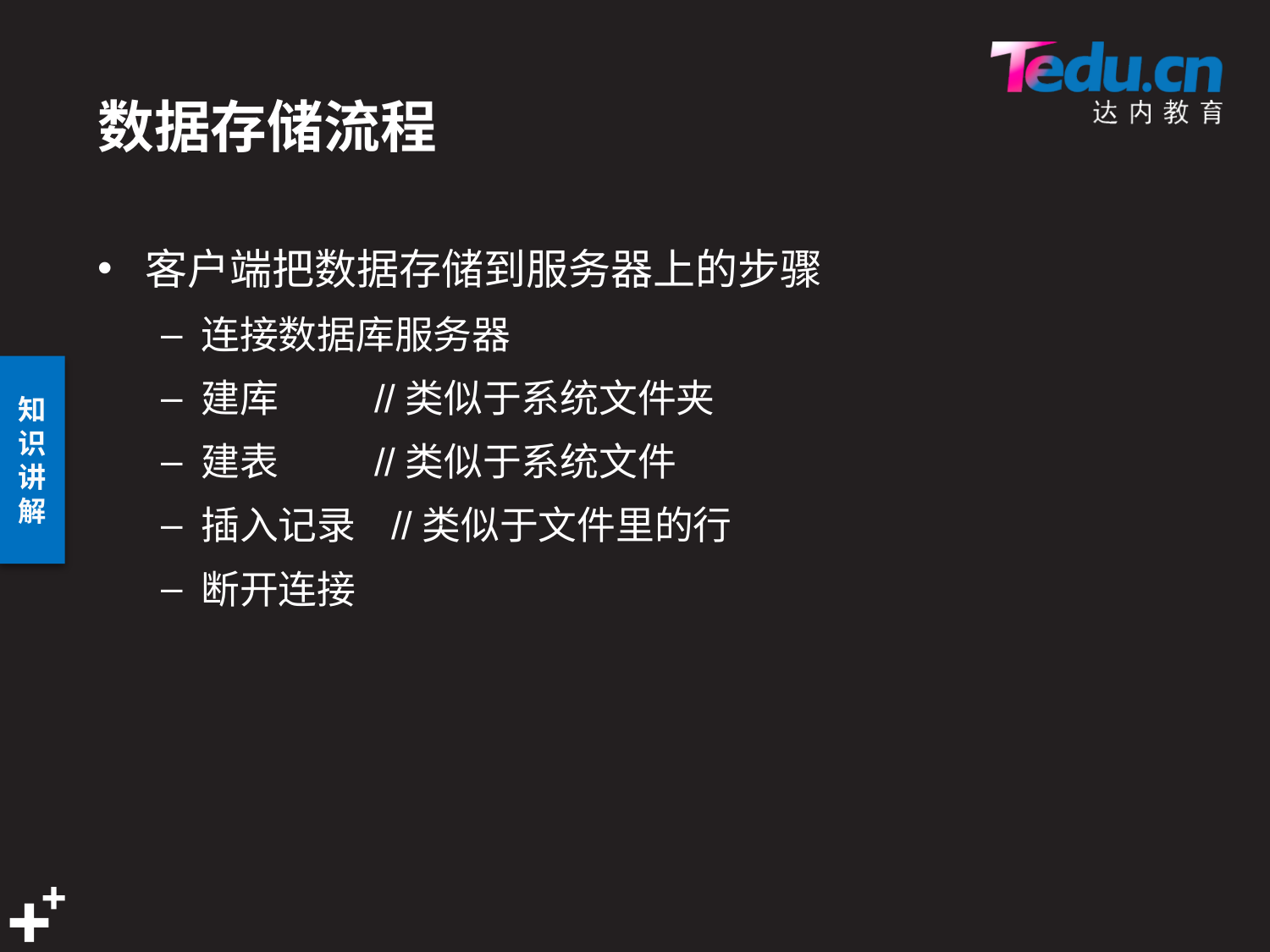

# 数据存储流程
客户端把数据存储到服务器上的步骤
连接数据库服务器
建库          //类似于系统文件夹
建表          //类似于系统文件
插入记录   //类似于文件里的行
断开连接